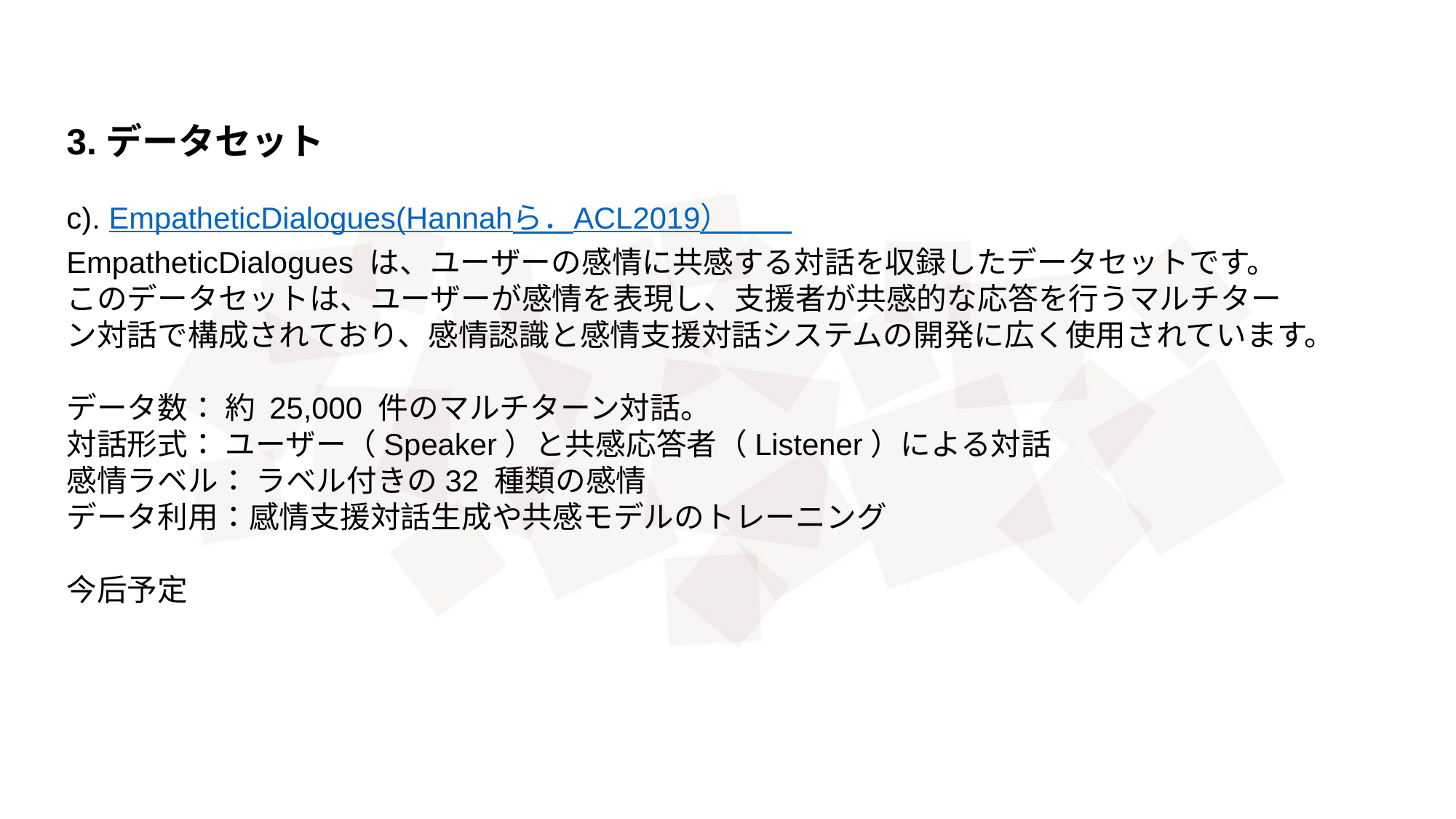

3.データセット
c). EmpatheticDialogues(Hannahら．ACL2019）
EmpatheticDialogues は、ユーザーの感情に共感する対話を収録したデータセットです。このデータセットは、ユーザーが感情を表現し、支援者が共感的な応答を行うマルチターン対話で構成されており、感情認識と感情支援対話システムの開発に広く使用されています。

データ数： 約 25,000 件のマルチターン対話。
対話形式： ユーザー（Speaker）と共感応答者（Listener）による対話
感情ラベル： ラベル付きの32 種類の感情
データ利用：感情支援対話生成や共感モデルのトレーニング

今后予定